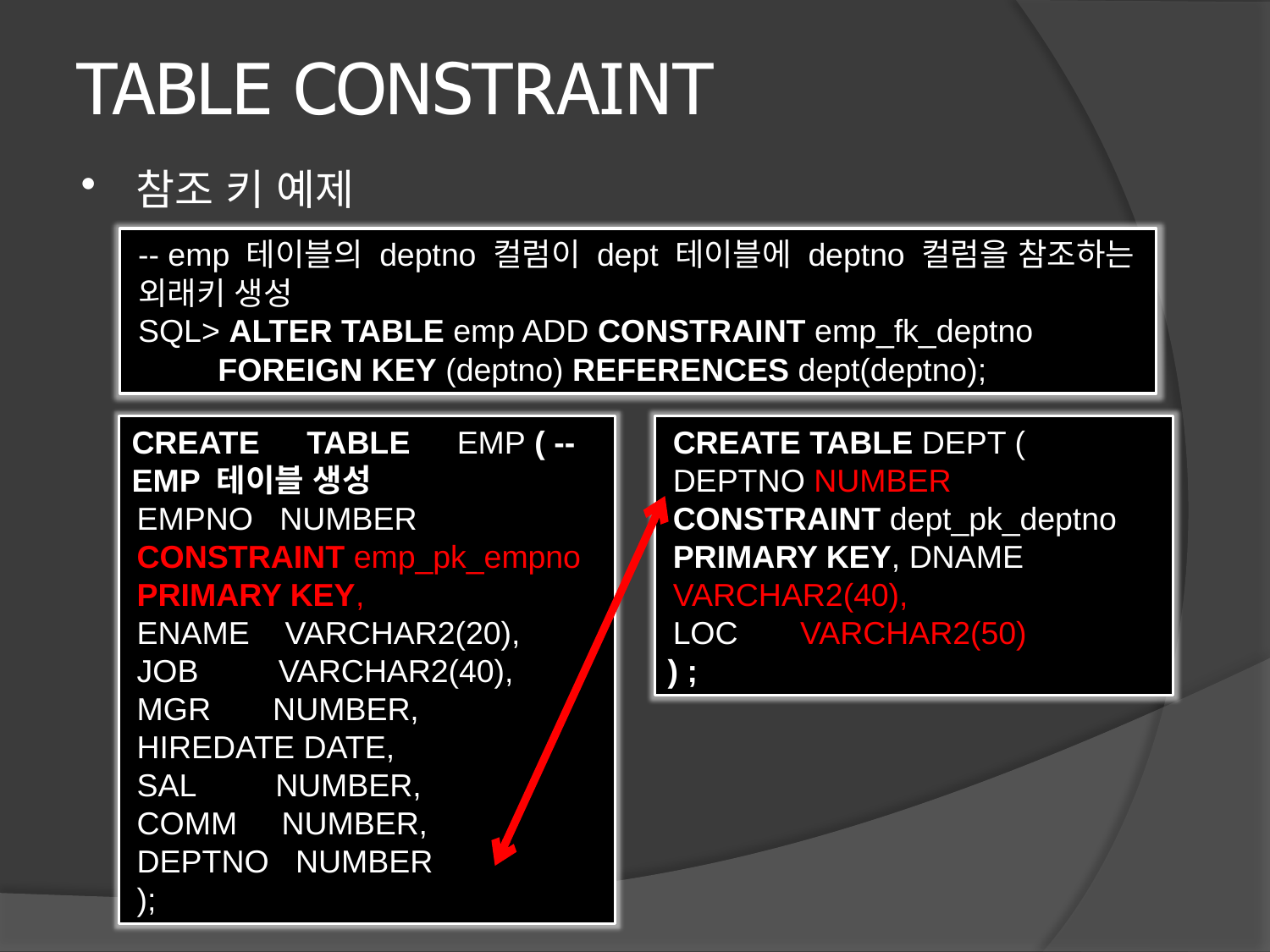

# TABLE CONSTRAINT
참조 키 예제
-- emp 테이블의 deptno 컬럼이 dept 테이블에 deptno 컬럼을 참조하는 외래키 생성
SQL> ALTER TABLE emp ADD CONSTRAINT emp_fk_deptno
         FOREIGN KEY (deptno) REFERENCES dept(deptno);
CREATE　TABLE　EMP ( --EMP 테이블 생성
EMPNO   NUMBER CONSTRAINT emp_pk_empno PRIMARY KEY,
ENAME    VARCHAR2(20),
JOB         VARCHAR2(40),
MGR       NUMBER,
HIREDATE DATE,
SAL         NUMBER,
COMM     NUMBER,
DEPTNO   NUMBER
);
CREATE TABLE DEPT (
DEPTNO NUMBER CONSTRAINT dept_pk_deptno PRIMARY KEY, DNAME  VARCHAR2(40),
LOC       VARCHAR2(50)
) ;
20